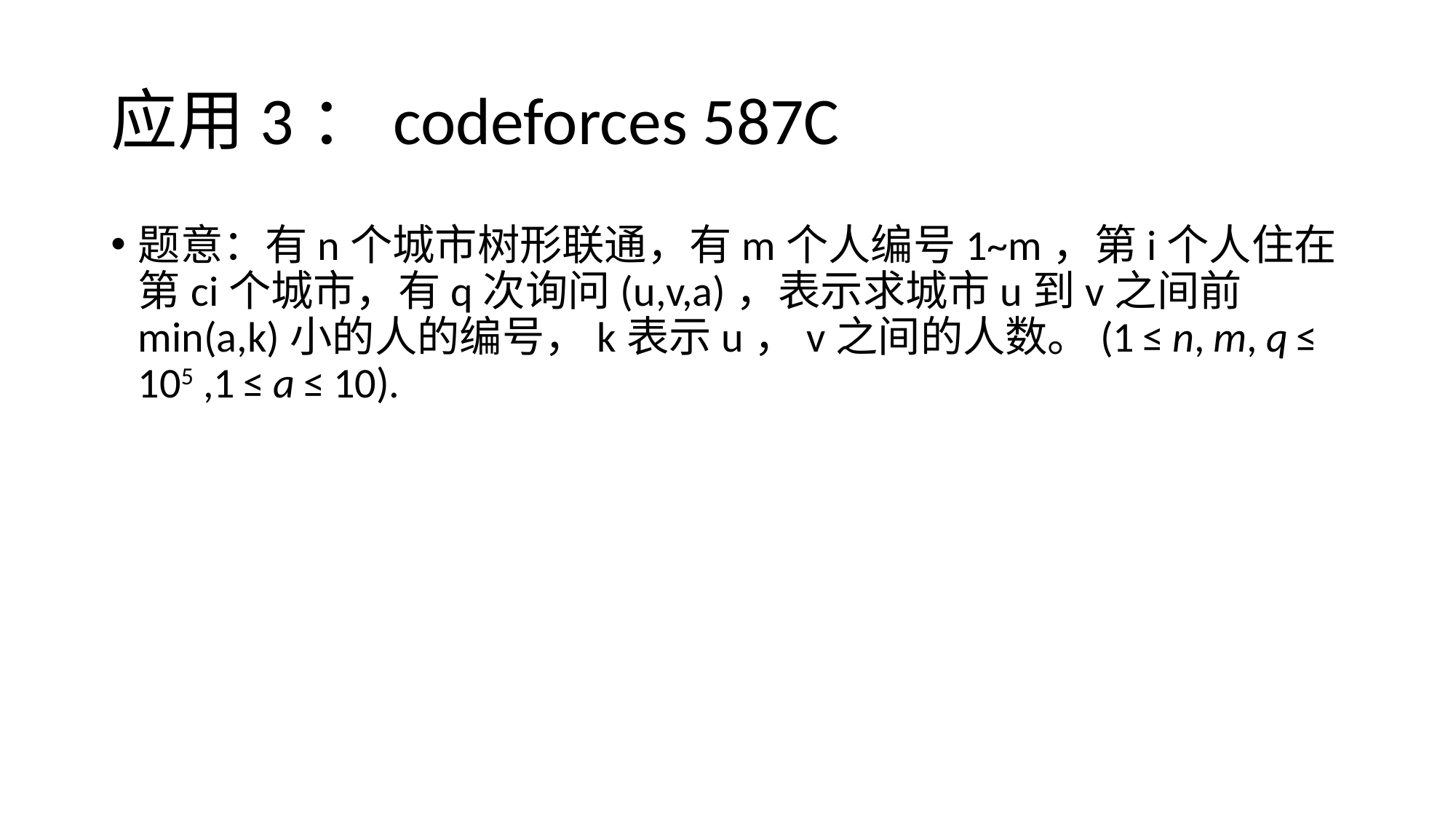

# 应用3：codeforces 587C
题意：有n个城市树形联通，有m个人编号1~m，第i个人住在第ci个城市，有q次询问(u,v,a)，表示求城市u到v之间前min(a,k)小的人的编号，k表示u，v之间的人数。(1 ≤ n, m, q ≤ 105 ,1 ≤ a ≤ 10).